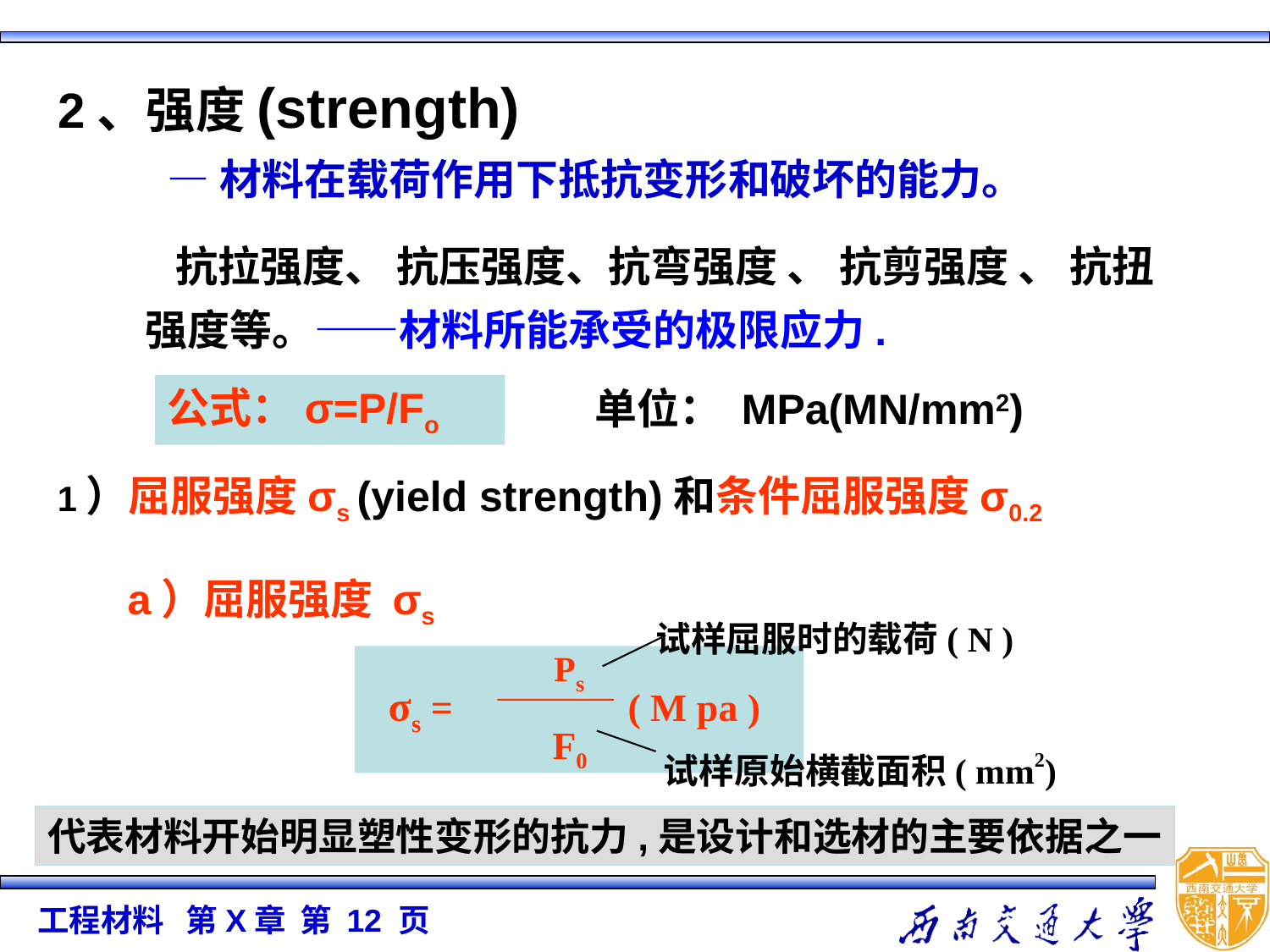

2、强度(strength)

—材料在载荷作用下抵抗变形和破坏的能力。
     抗拉强度、 抗压强度、抗弯强度 、 抗剪强度 、 抗扭强度等。――材料所能承受的极限应力.
单位： MPa(MN/mm2)
公式：σ=P/Fo
1）屈服强度σs (yield strength)和条件屈服强度σ0.2
a）屈服强度 σs
试样屈服时的载荷( N )

                     Ps
σs =                  ( M pa )
                   F0

试样原始横截面积( mm2)
代表材料开始明显塑性变形的抗力,是设计和选材的主要依据之一